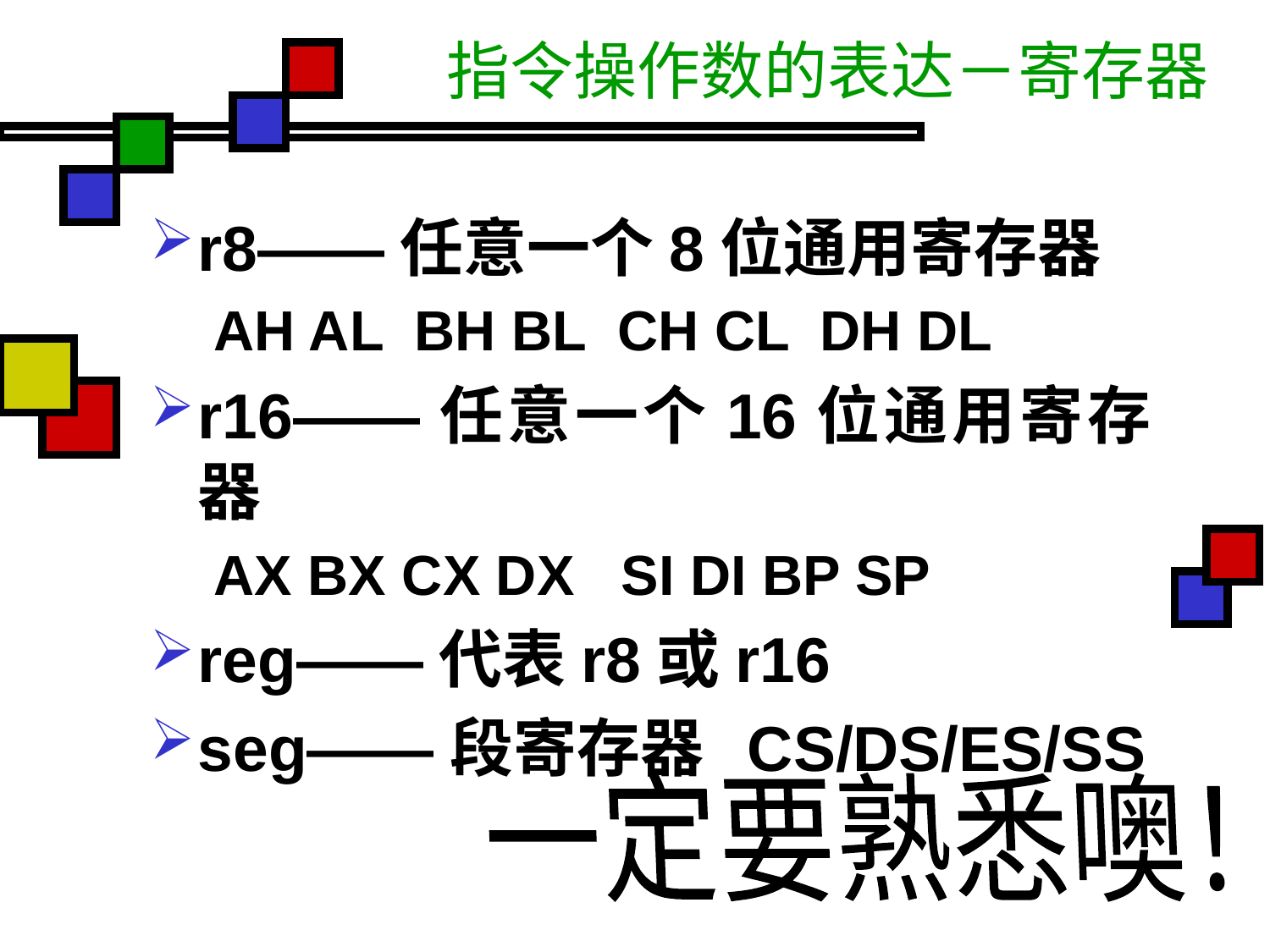

# 指令操作数的表达－寄存器
r8——任意一个8位通用寄存器
AH AL  BH BL  CH CL  DH DL
r16——任意一个16位通用寄存器
AX BX CX DX   SI DI BP SP
reg——代表r8或r16
seg——段寄存器  CS/DS/ES/SS
一定要熟悉噢！